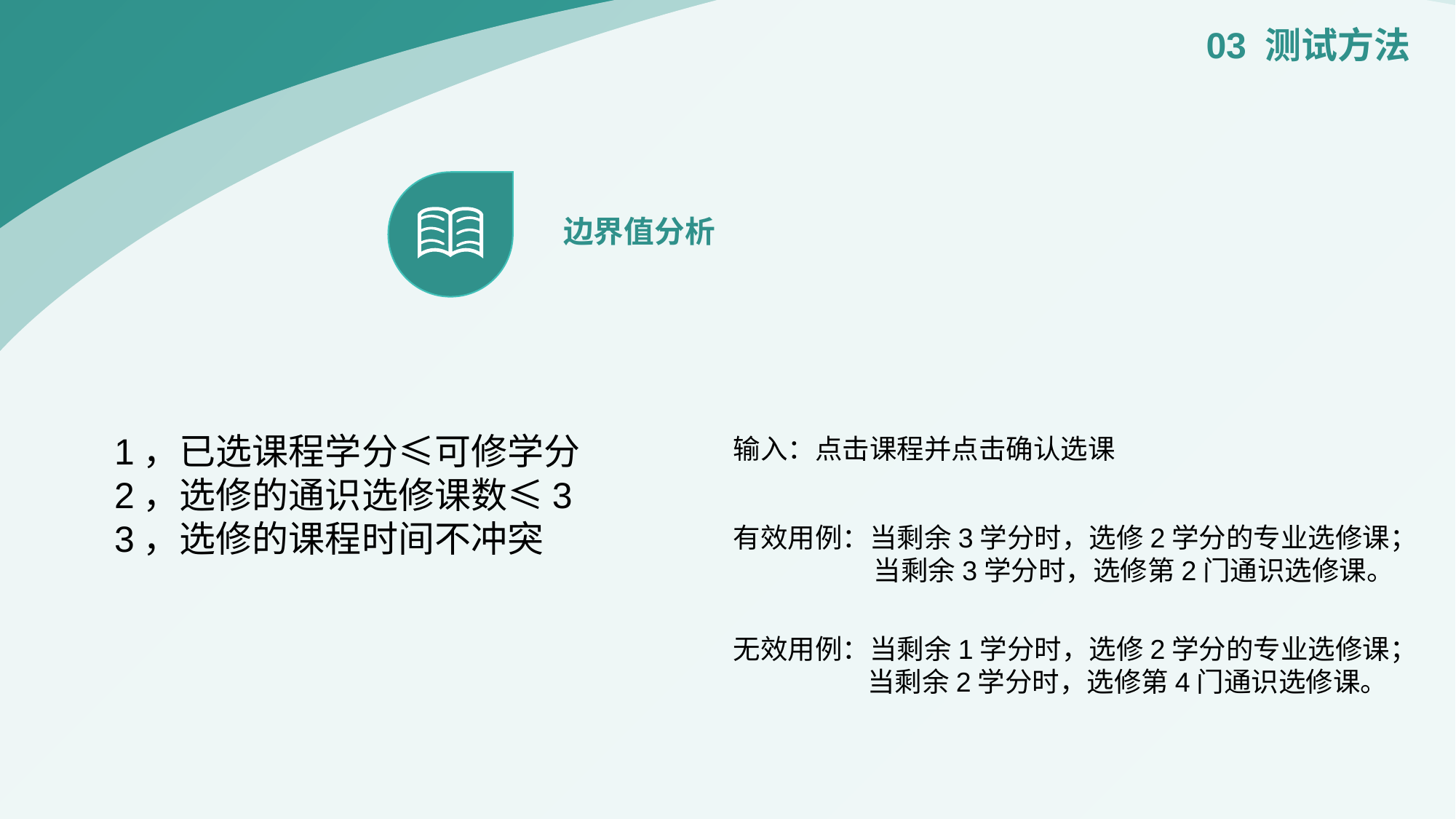

03 测试方法

边界值分析
1，已选课程学分≤可修学分
2，选修的通识选修课数≤3
3，选修的课程时间不冲突
输入：点击课程并点击确认选课
有效用例：当剩余3学分时，选修2学分的专业选修课；
	    当剩余3学分时，选修第2门通识选修课。
无效用例：当剩余1学分时，选修2学分的专业选修课；
	   当剩余2学分时，选修第4门通识选修课。